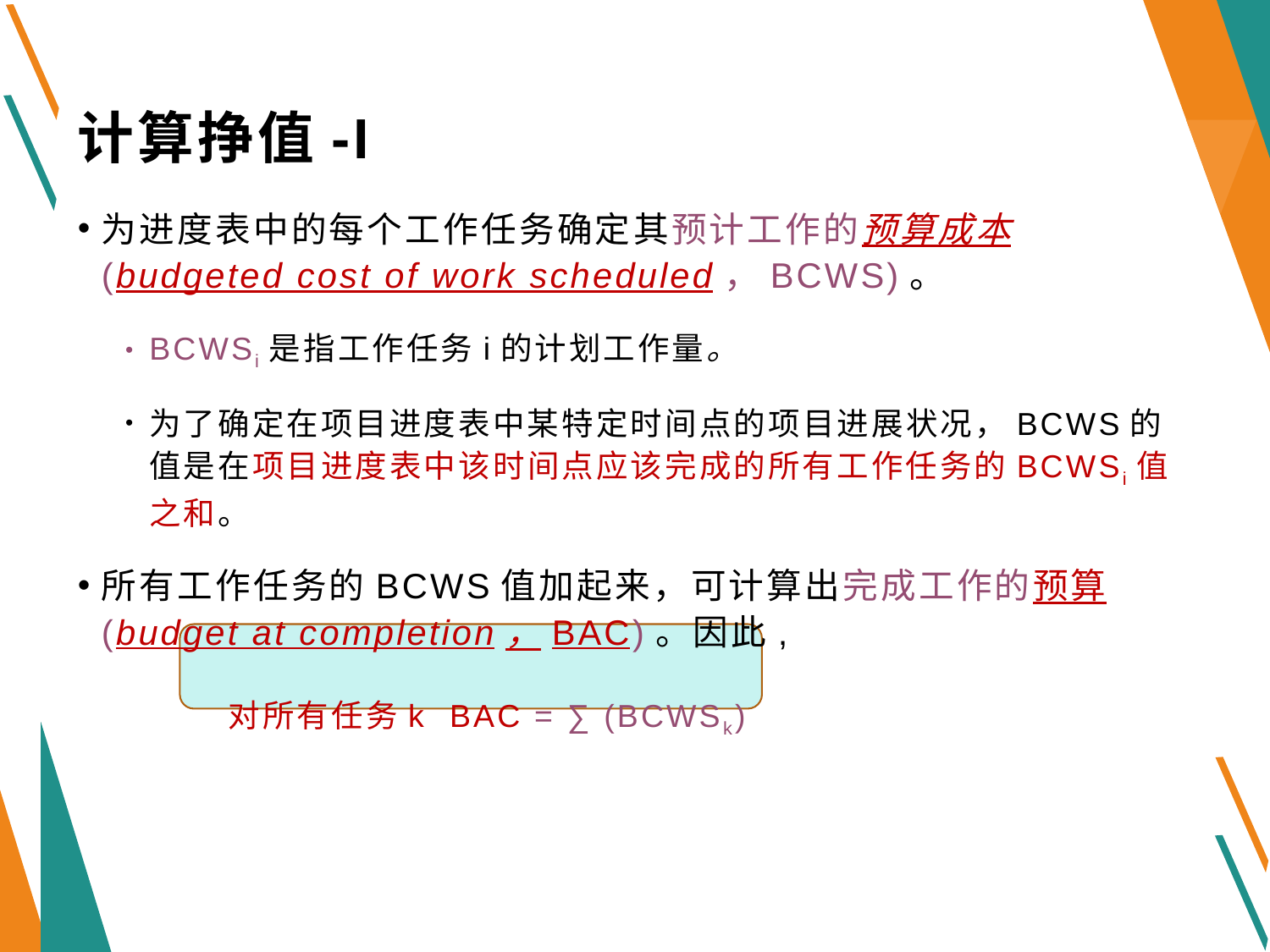

# 计算挣值-I
为进度表中的每个工作任务确定其预计工作的预算成本 (budgeted cost of work scheduled，BCWS)。
BCWSi是指工作任务i的计划工作量。
为了确定在项目进度表中某特定时间点的项目进展状况，BCWS的值是在项目进度表中该时间点应该完成的所有工作任务的BCWSi值之和。
所有工作任务的BCWS值加起来，可计算出完成工作的预算(budget at completion，BAC)。因此,
        	对所有任务k  BAC = ∑ (BCWSk)

17